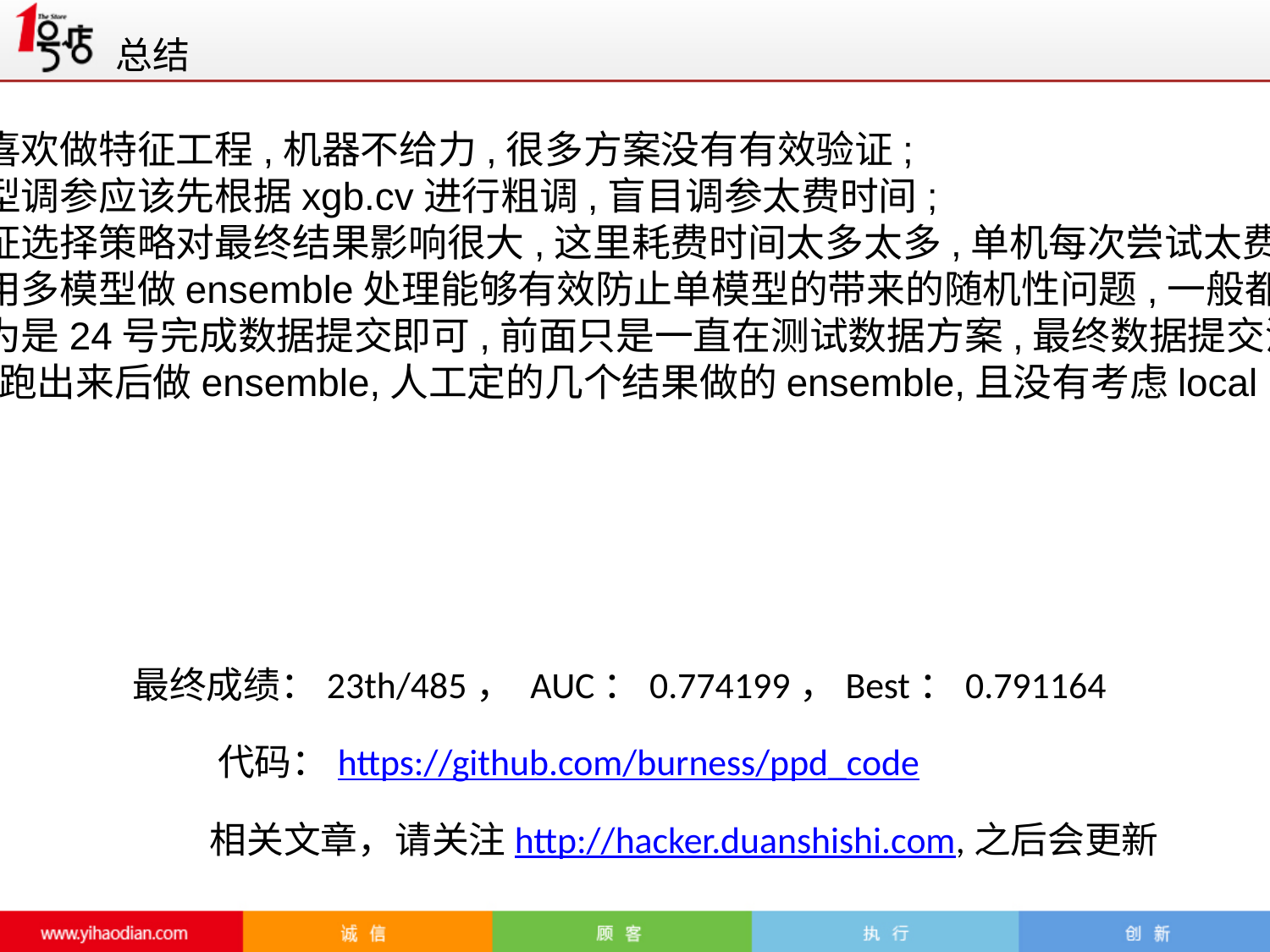

总结
1,不喜欢做特征工程,机器不给力,很多方案没有有效验证;
2,模型调参应该先根据xgb.cv进行粗调,盲目调参太费时间;
3,特征选择策略对最终结果影响很大,这里耗费时间太多太多,单机每次尝试太费时间;
4,使用多模型做ensemble处理能够有效防止单模型的带来的随机性问题,一般都能提高 AUC；
5,以为是24号完成数据提交即可,前面只是一直在测试数据方案,最终数据提交没有等数
据cv跑出来后做ensemble,人工定的几个结果做的ensemble,且没有考虑local CV的score来做 ensemble的weight。

最终成绩：23th/485， AUC：0.774199，Best：0.791164
代码：https://github.com/burness/ppd_code
相关文章，请关注http://hacker.duanshishi.com,之后会更新